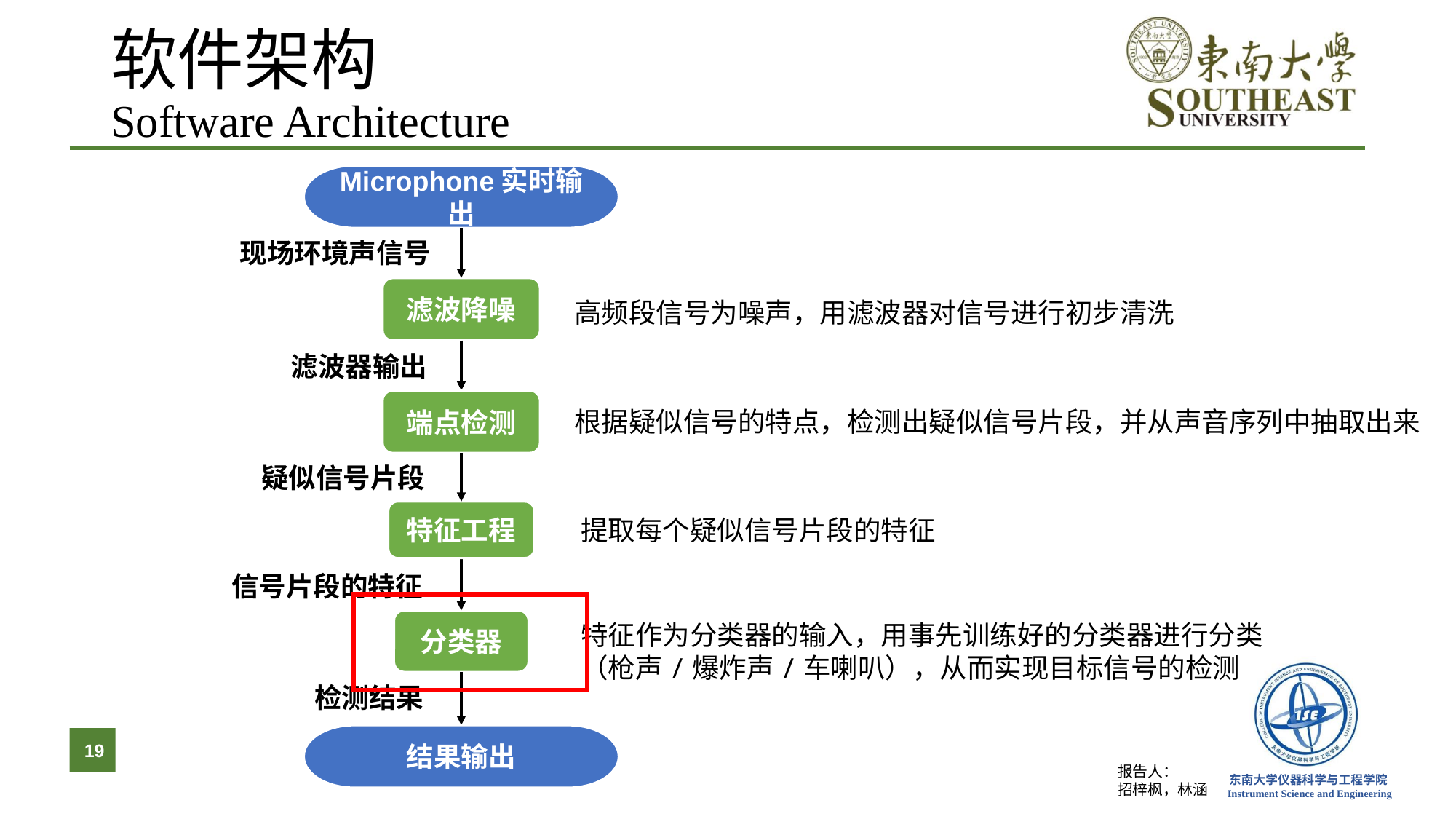

# 软件架构 Software Architecture
Microphone实时输出
现场环境声信号
滤波降噪
高频段信号为噪声，用滤波器对信号进行初步清洗
滤波器输出
端点检测
根据疑似信号的特点，检测出疑似信号片段，并从声音序列中抽取出来
疑似信号片段
特征工程
提取每个疑似信号片段的特征
信号片段的特征

分类器
特征作为分类器的输入，用事先训练好的分类器进行分类
（枪声/爆炸声/车喇叭），从而实现目标信号的检测
检测结果
结果输出
19
报告人：
招梓枫，林涵
Microphone实时输出 -》 去噪 -》端点检测 -》分类器 -》检测结果
                                 现场环境声信号
                                              滤波器输出
                                                               疑似信号片段